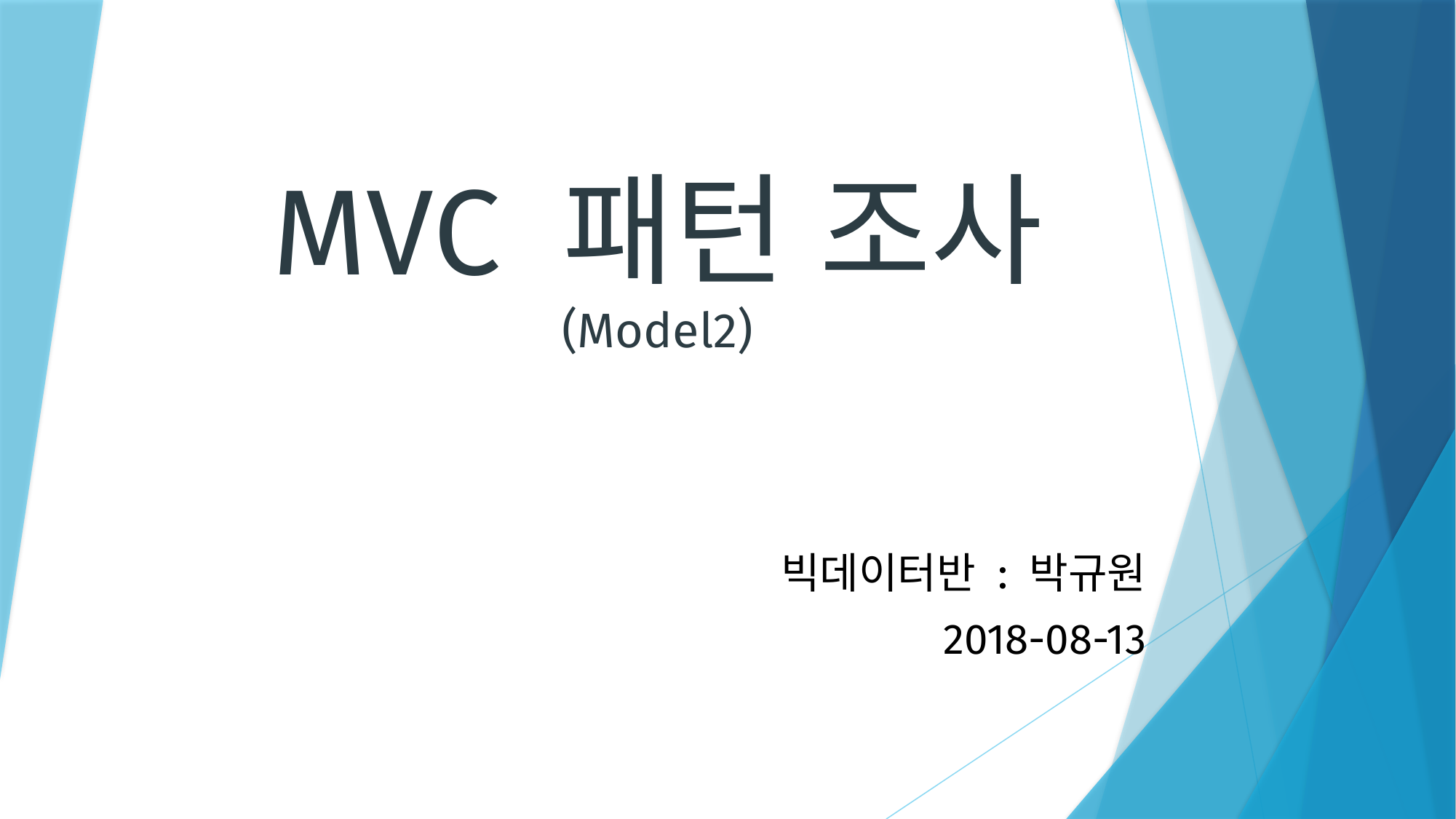

# MVC 패턴 조사 (Model2)
빅데이터반 : 박규원
2018-08-13